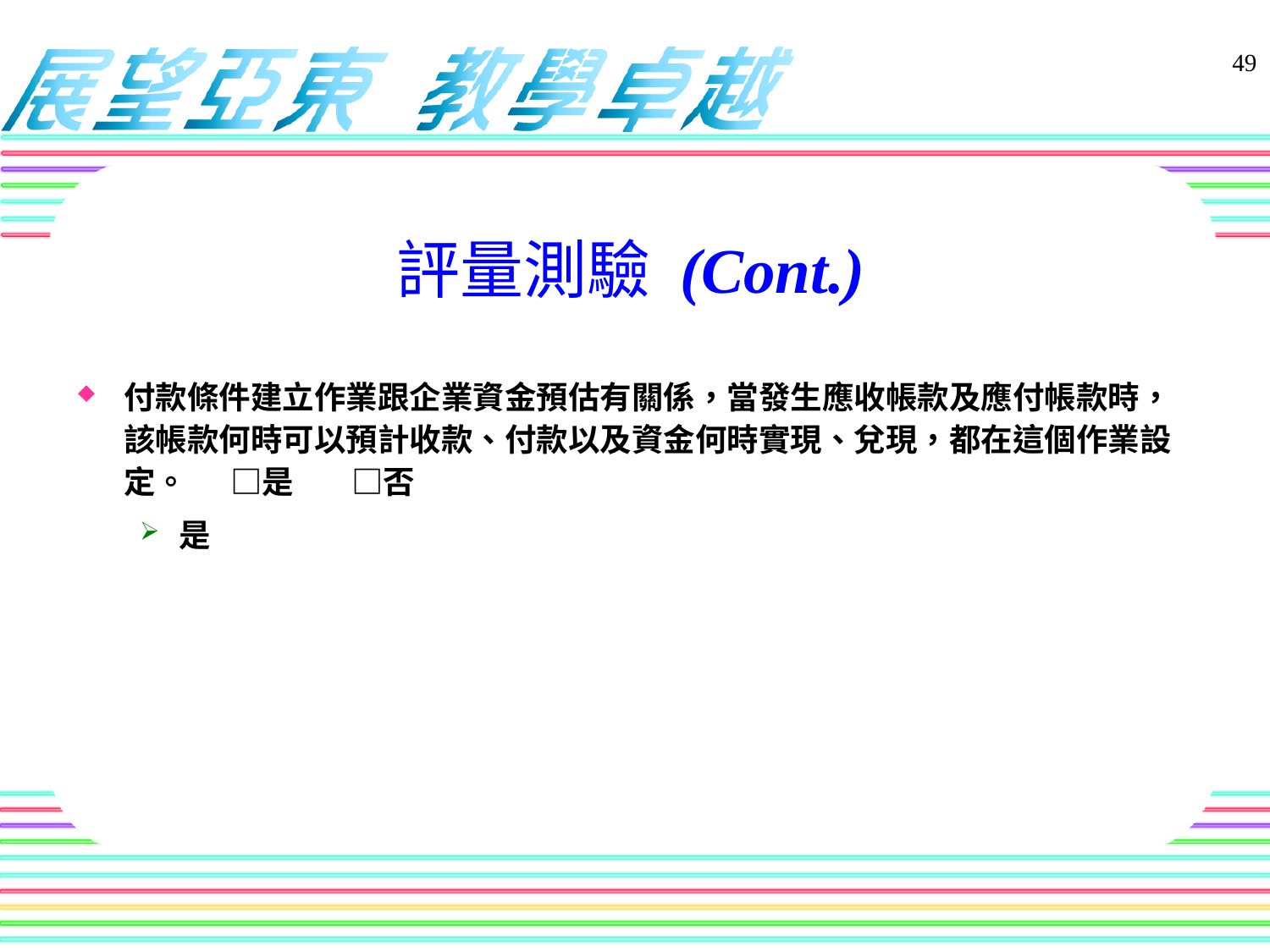

評量測驗 (Cont.)
49
付款條件建立作業跟企業資金預估有關係，當發生應收帳款及應付帳款時，該帳款何時可以預計收款、付款以及資金何時實現、兌現，都在這個作業設定。      □是        □否
是